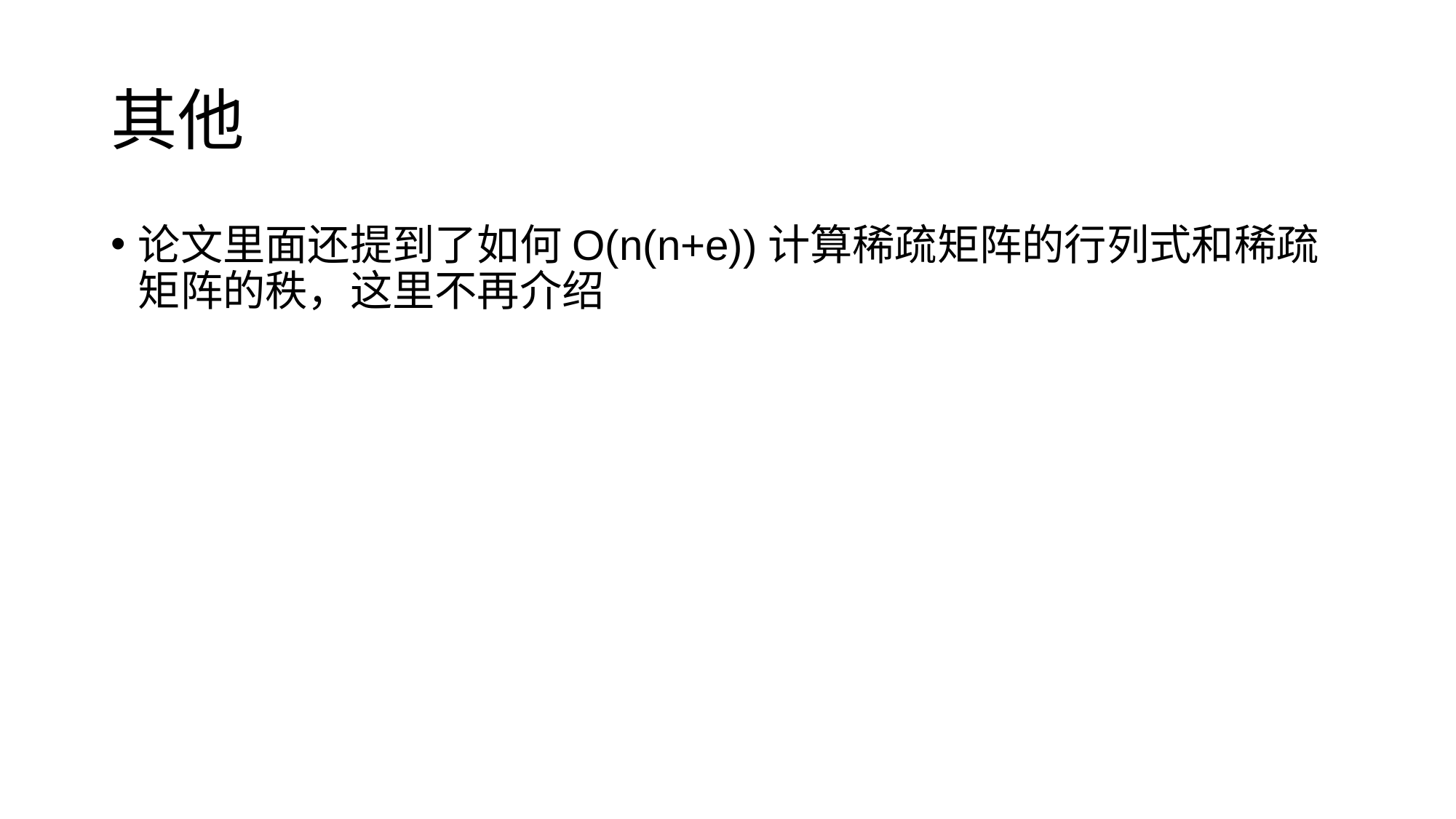

# 其他
论文里面还提到了如何O(n(n+e))计算稀疏矩阵的行列式和稀疏矩阵的秩，这里不再介绍